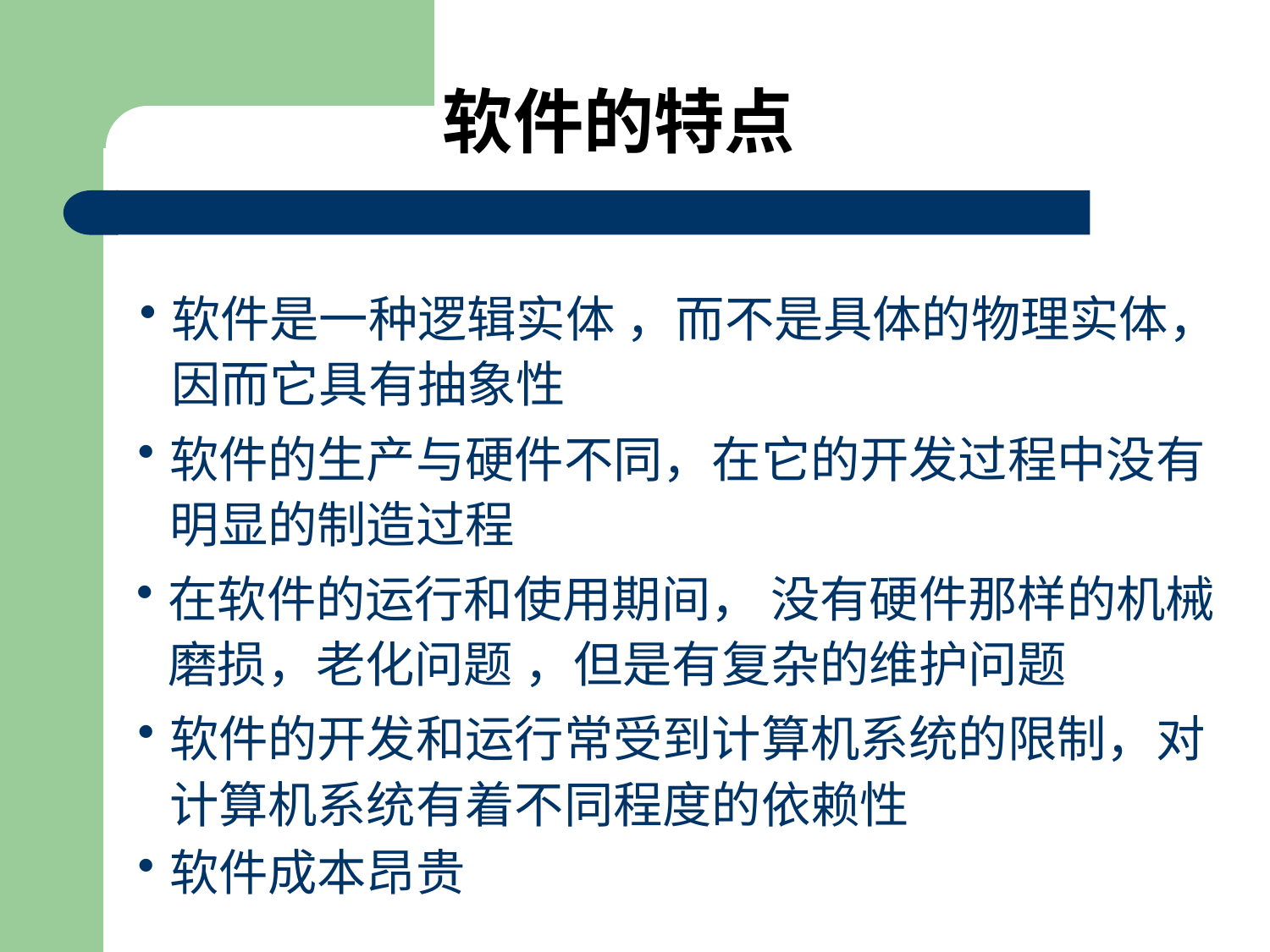

# 软件的特点
软件是一种逻辑实体 ，而不是具体的物理实体，因而它具有抽象性

软件的生产与硬件不同，在它的开发过程中没有明显的制造过程

在软件的运行和使用期间， 没有硬件那样的机械磨损，老化问题 ，但是有复杂的维护问题

软件的开发和运行常受到计算机系统的限制，对计算机系统有着不同程度的依赖性

软件成本昂贵